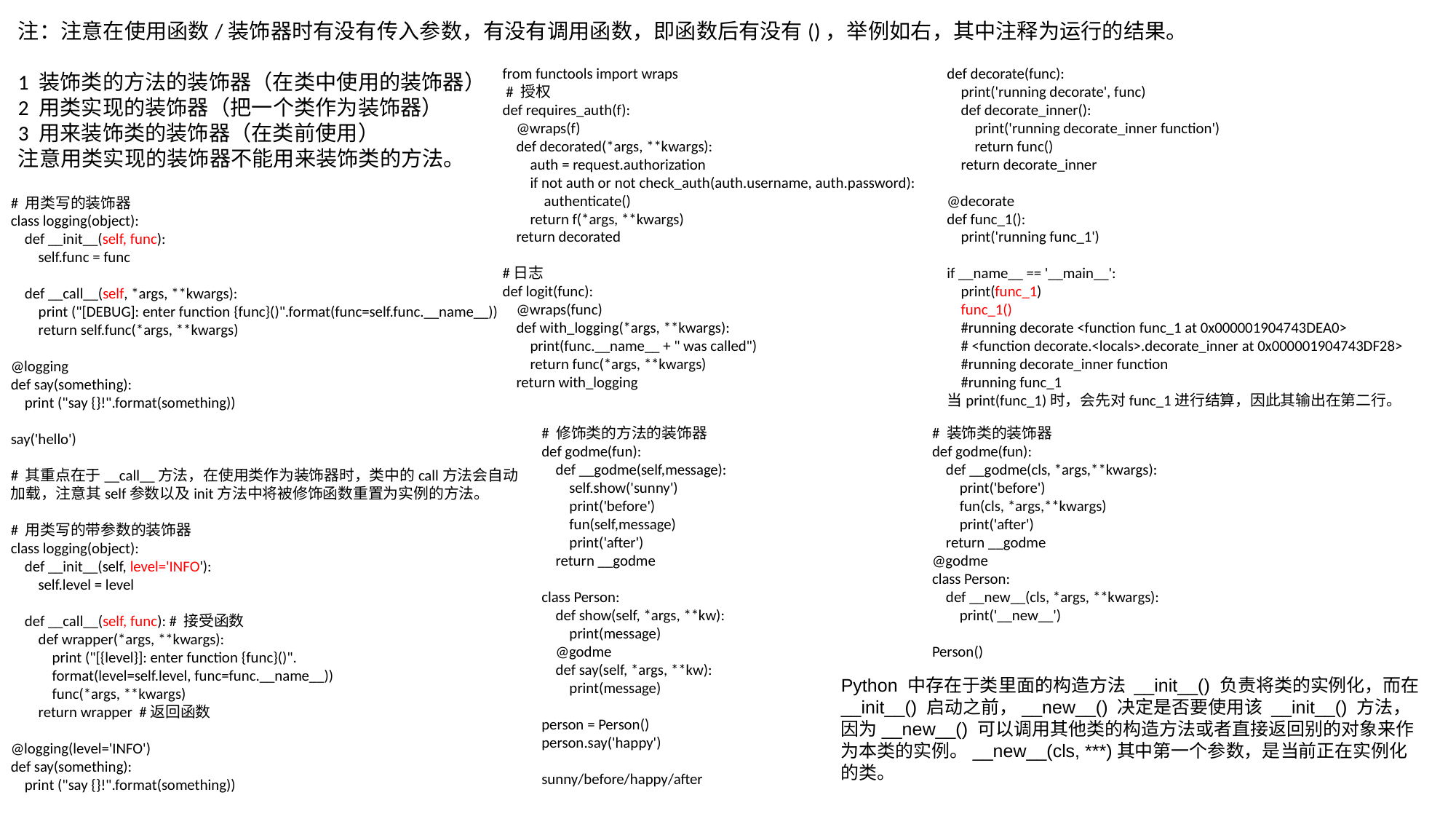

注：注意在使用函数/装饰器时有没有传入参数，有没有调用函数，即函数后有没有()，举例如右，其中注释为运行的结果。

1 装饰类的方法的装饰器（在类中使用的装饰器）
2 用类实现的装饰器（把一个类作为装饰器）
3 用来装饰类的装饰器（在类前使用）
注意用类实现的装饰器不能用来装饰类的方法。
from functools import wraps
 # 授权
def requires_auth(f):
    @wraps(f)
    def decorated(*args, **kwargs):
        auth = request.authorization
        if not auth or not check_auth(auth.username, auth.password):
            authenticate()
        return f(*args, **kwargs)
    return decorated

#日志
def logit(func):
    @wraps(func)
    def with_logging(*args, **kwargs):
        print(func.__name__ + " was called")
        return func(*args, **kwargs)
    return with_logging

def decorate(func):
    print('running decorate', func)
    def decorate_inner():
        print('running decorate_inner function')
        return func()
    return decorate_inner

@decorate
def func_1():
    print('running func_1')

if __name__ == '__main__':
    print(func_1)
    func_1()
    #running decorate <function func_1 at 0x000001904743DEA0>
    # <function decorate.<locals>.decorate_inner at 0x000001904743DF28>
    #running decorate_inner function
    #running func_1
当print(func_1)时，会先对func_1进行结算，因此其输出在第二行。
# 用类写的装饰器
class logging(object):
    def __init__(self, func):
        self.func = func

    def __call__(self, *args, **kwargs):
        print ("[DEBUG]: enter function {func}()".format(func=self.func.__name__))
        return self.func(*args, **kwargs)

@logging
def say(something):
    print ("say {}!".format(something))

say('hello')

# 其重点在于__call__方法，在使用类作为装饰器时，类中的call方法会自动加载，注意其self参数以及init方法中将被修饰函数重置为实例的方法。

# 用类写的带参数的装饰器
class logging(object):
    def __init__(self, level='INFO'):
        self.level = level

    def __call__(self, func): # 接受函数
        def wrapper(*args, **kwargs):
            print ("[{level}]: enter function {func}()".
            format(level=self.level, func=func.__name__))
            func(*args, **kwargs)
        return wrapper  #返回函数

@logging(level='INFO')
def say(something):
    print ("say {}!".format(something))
# 修饰类的方法的装饰器
def godme(fun):
    def __godme(self,message):
        self.show('sunny')
        print('before')
        fun(self,message)
        print('after')
    return __godme

class Person:
    def show(self, *args, **kw):
        print(message)
    @godme
    def say(self, *args, **kw):
        print(message)

person = Person()
person.say('happy')

sunny/before/happy/after
# 装饰类的装饰器
def godme(fun):
    def __godme(cls, *args,**kwargs):
        print('before')
        fun(cls, *args,**kwargs)
        print('after')
    return __godme
@godme
class Person:
    def __new__(cls, *args, **kwargs):
        print('__new__')

Person()
Python 中存在于类里面的构造方法 __init__() 负责将类的实例化，而在 __init__() 启动之前，__new__() 决定是否要使用该 __init__() 方法，因为__new__() 可以调用其他类的构造方法或者直接返回别的对象来作为本类的实例。__new__(cls, ***)其中第一个参数，是当前正在实例化的类。